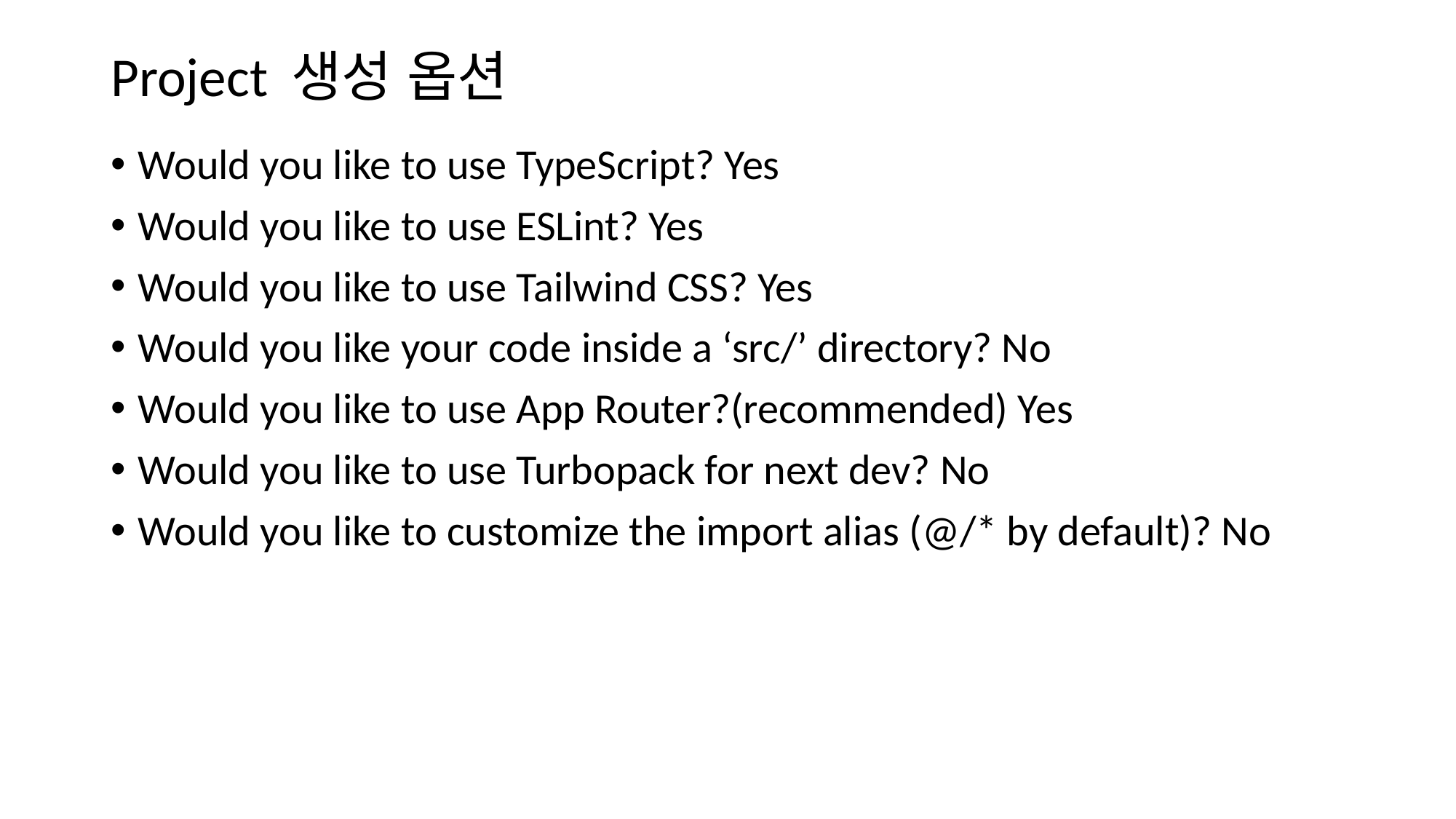

# Project 생성 옵션
Would you like to use TypeScript? Yes
Would you like to use ESLint? Yes
Would you like to use Tailwind CSS? Yes
Would you like your code inside a ‘src/’ directory? No
Would you like to use App Router?(recommended) Yes
Would you like to use Turbopack for next dev? No
Would you like to customize the import alias (@/* by default)? No